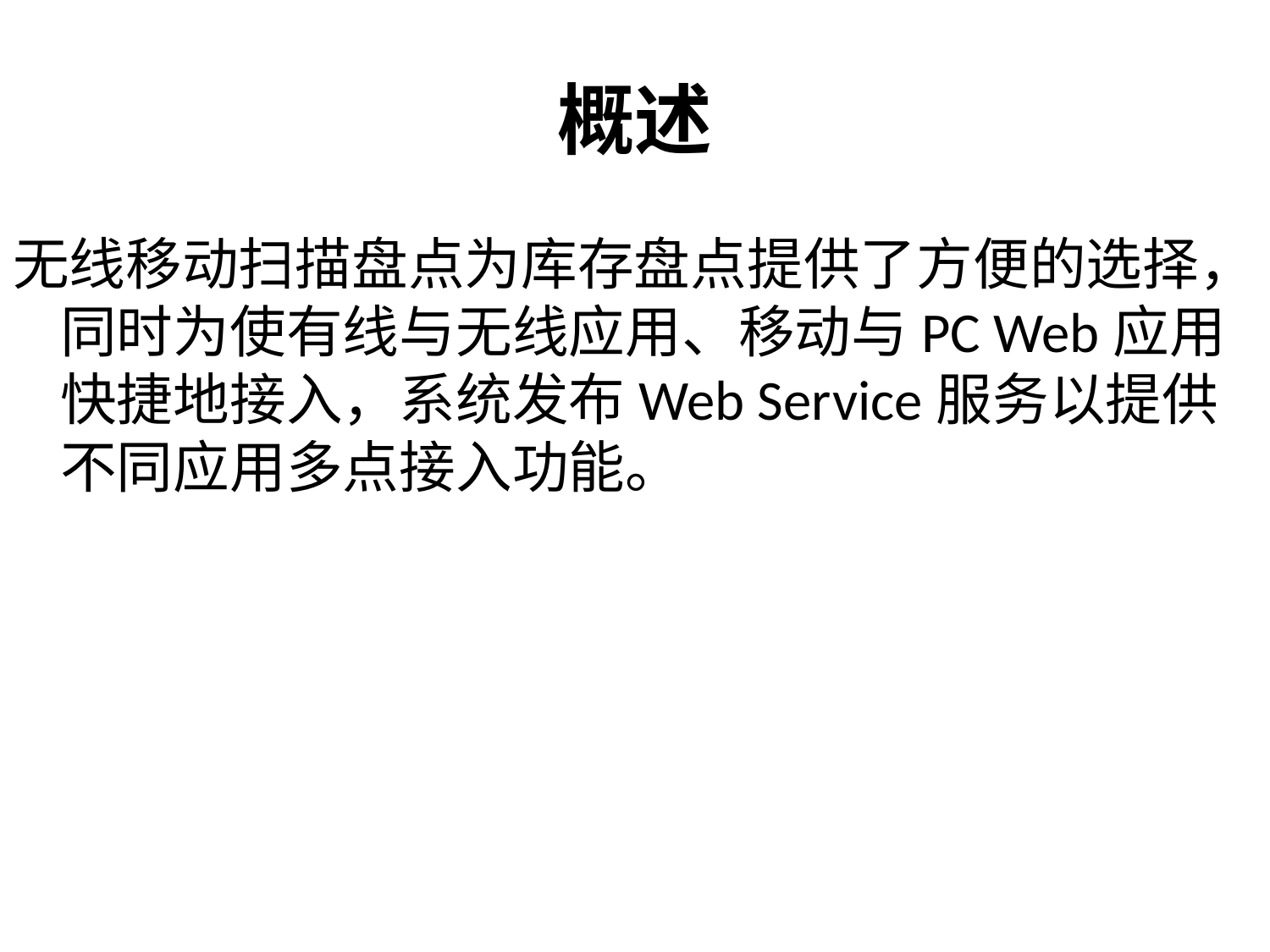

# 概述
无线移动扫描盘点为库存盘点提供了方便的选择，同时为使有线与无线应用、移动与PC Web应用快捷地接入，系统发布Web Service服务以提供不同应用多点接入功能。